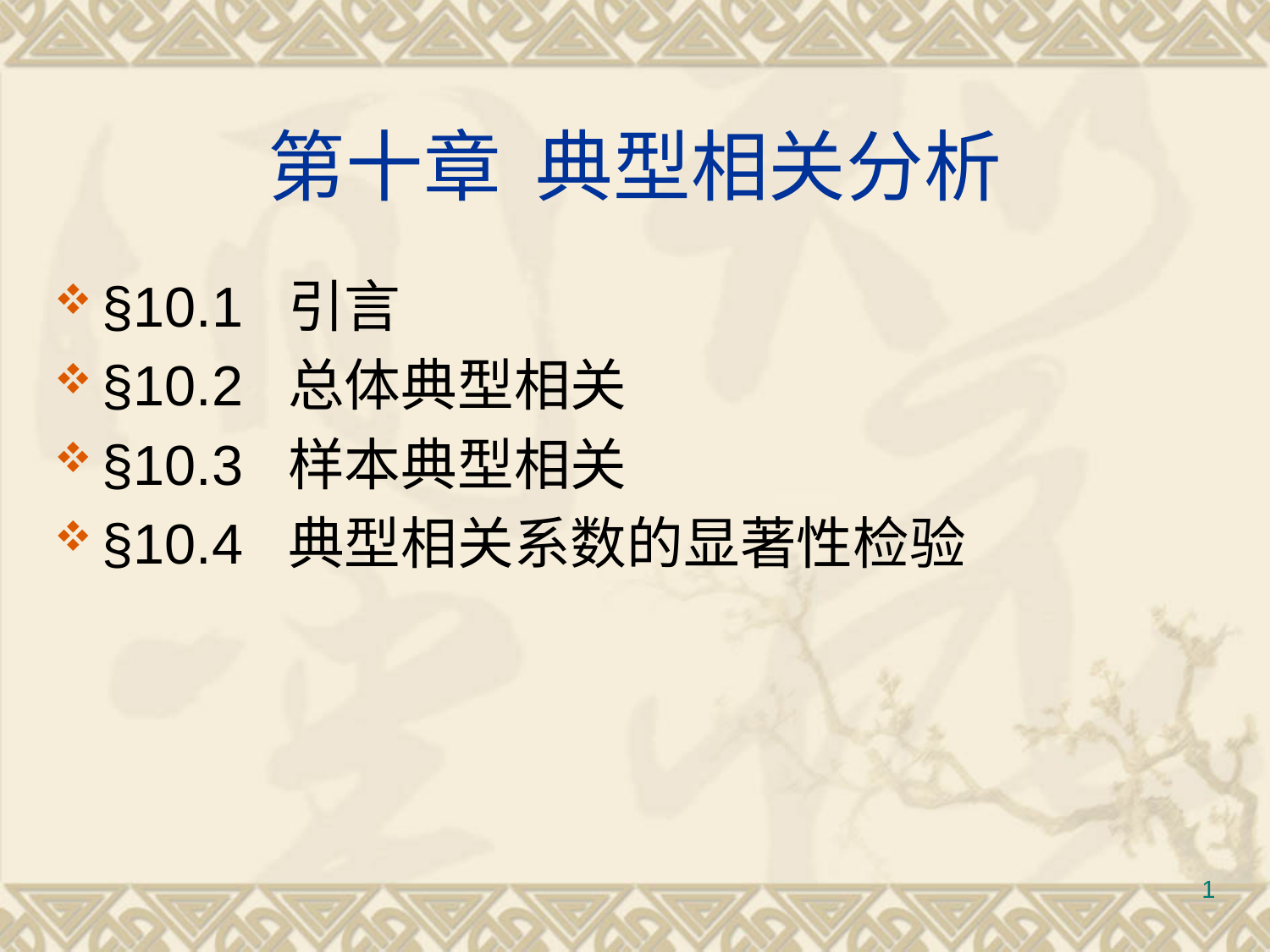

# 第十章  典型相关分析
§10.1  引言
§10.2  总体典型相关
§10.3  样本典型相关
§10.4  典型相关系数的显著性检验
1